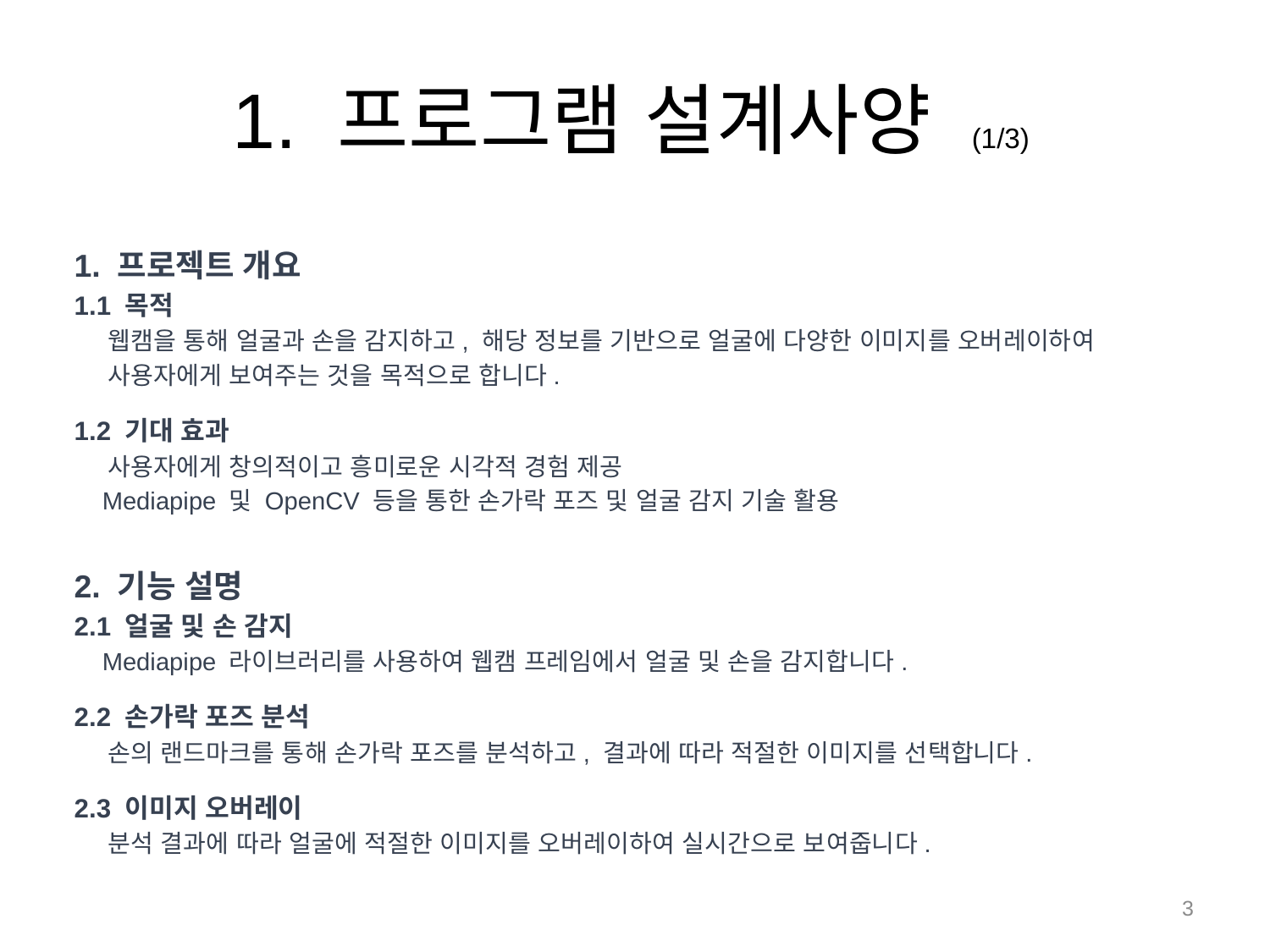

# 1. 프로그램 설계사양 (1/3)
1. 프로젝트 개요
1.1 목적
    웹캠을 통해 얼굴과 손을 감지하고, 해당 정보를 기반으로 얼굴에 다양한 이미지를 오버레이하여
    사용자에게 보여주는 것을 목적으로 합니다.

1.2 기대 효과
    사용자에게 창의적이고 흥미로운 시각적 경험 제공
    Mediapipe 및 OpenCV 등을 통한 손가락 포즈 및 얼굴 감지 기술 활용

2. 기능 설명
2.1 얼굴 및 손 감지
    Mediapipe 라이브러리를 사용하여 웹캠 프레임에서 얼굴 및 손을 감지합니다.

2.2 손가락 포즈 분석
    손의 랜드마크를 통해 손가락 포즈를 분석하고, 결과에 따라 적절한 이미지를 선택합니다.

2.3 이미지 오버레이
    분석 결과에 따라 얼굴에 적절한 이미지를 오버레이하여 실시간으로 보여줍니다.

3